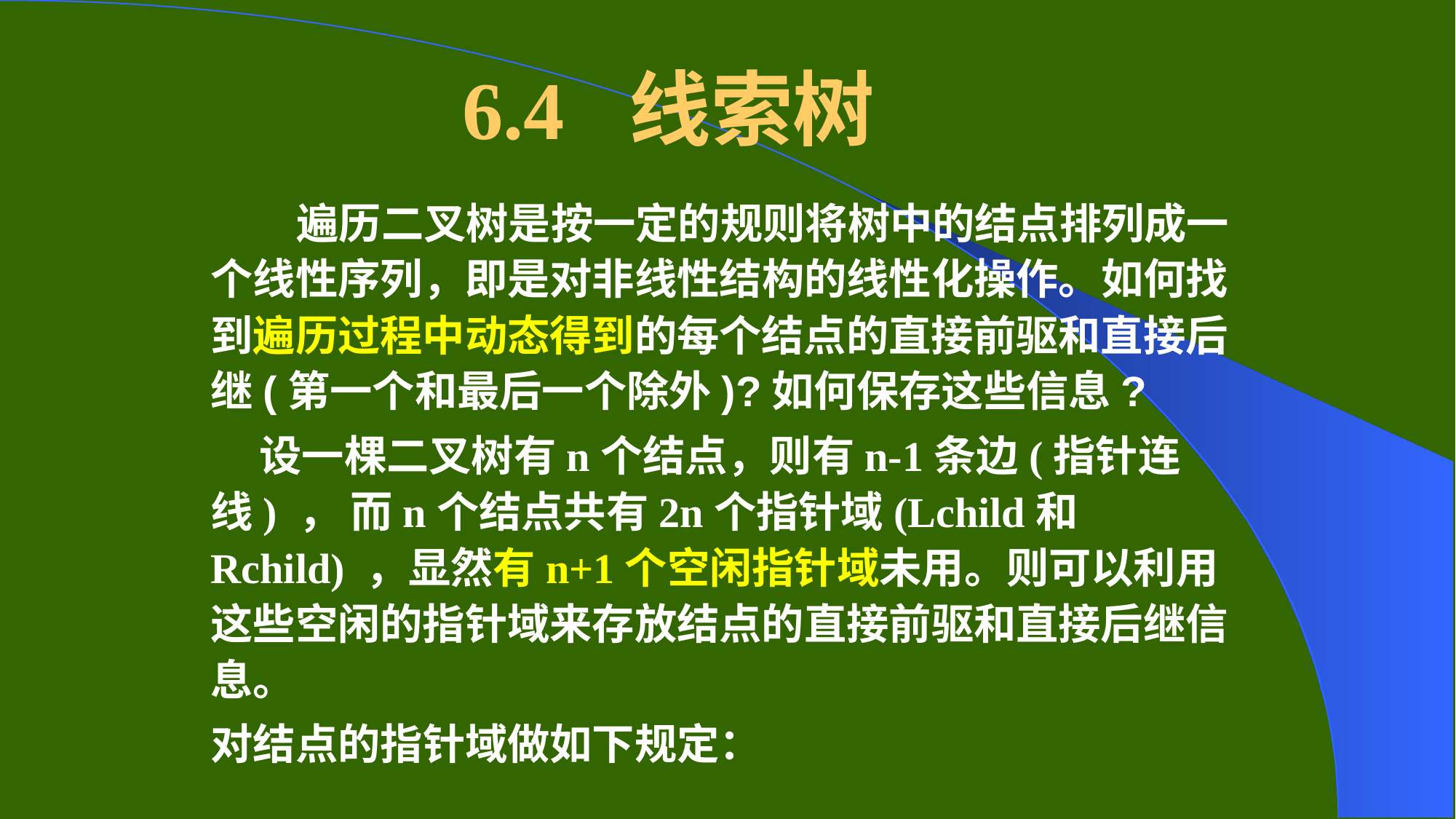

# 6.4  线索树
        遍历二叉树是按一定的规则将树中的结点排列成一个线性序列，即是对非线性结构的线性化操作。如何找到遍历过程中动态得到的每个结点的直接前驱和直接后继(第一个和最后一个除外)?如何保存这些信息?
    设一棵二叉树有n个结点，则有n-1条边(指针连线) ， 而n个结点共有2n个指针域(Lchild和Rchild) ，显然有n+1个空闲指针域未用。则可以利用这些空闲的指针域来存放结点的直接前驱和直接后继信息。
对结点的指针域做如下规定：